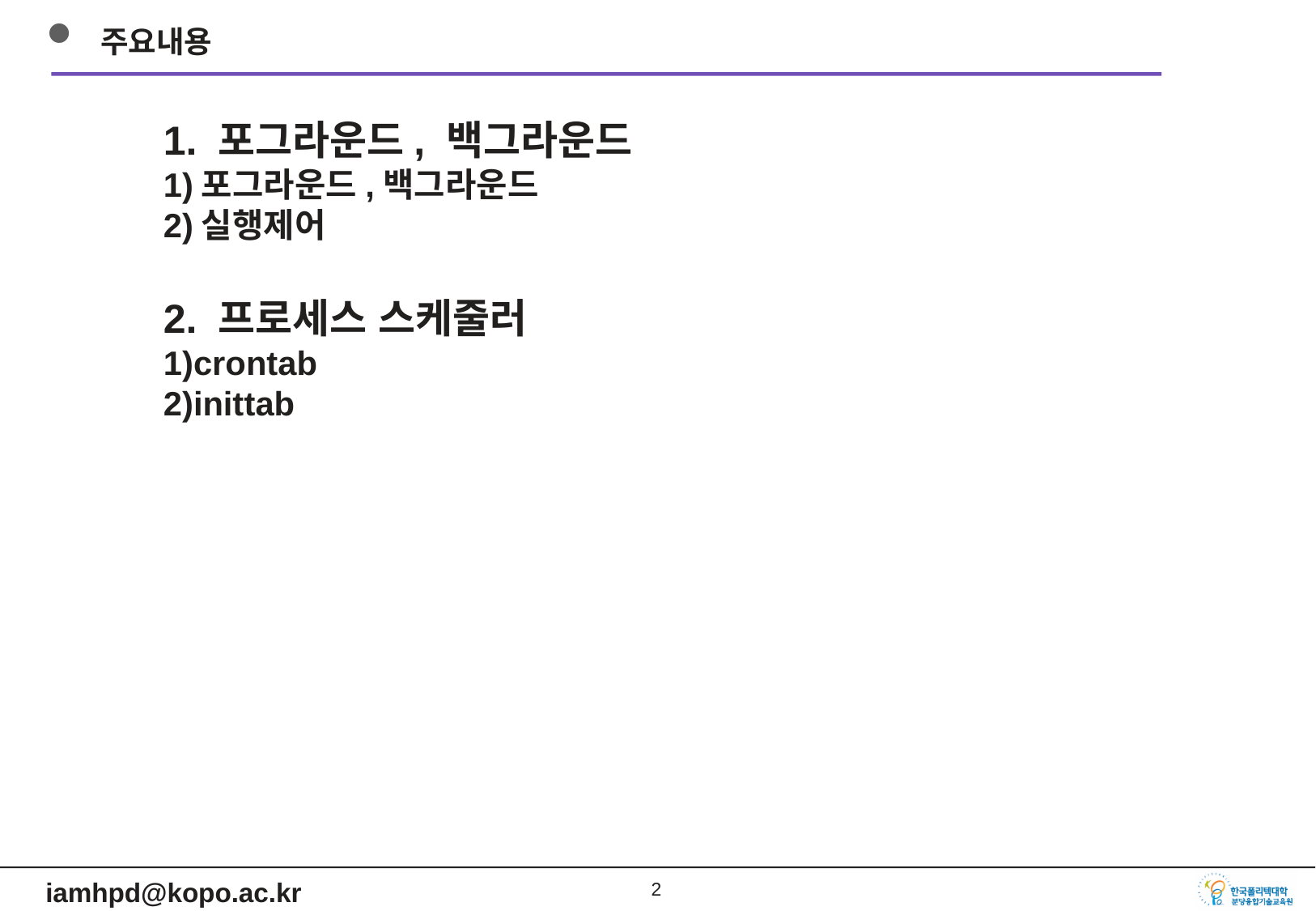

주요내용
1. 포그라운드, 백그라운드
1)포그라운드,백그라운드
2)실행제어

2. 프로세스 스케줄러
1)crontab
2)inittab
2